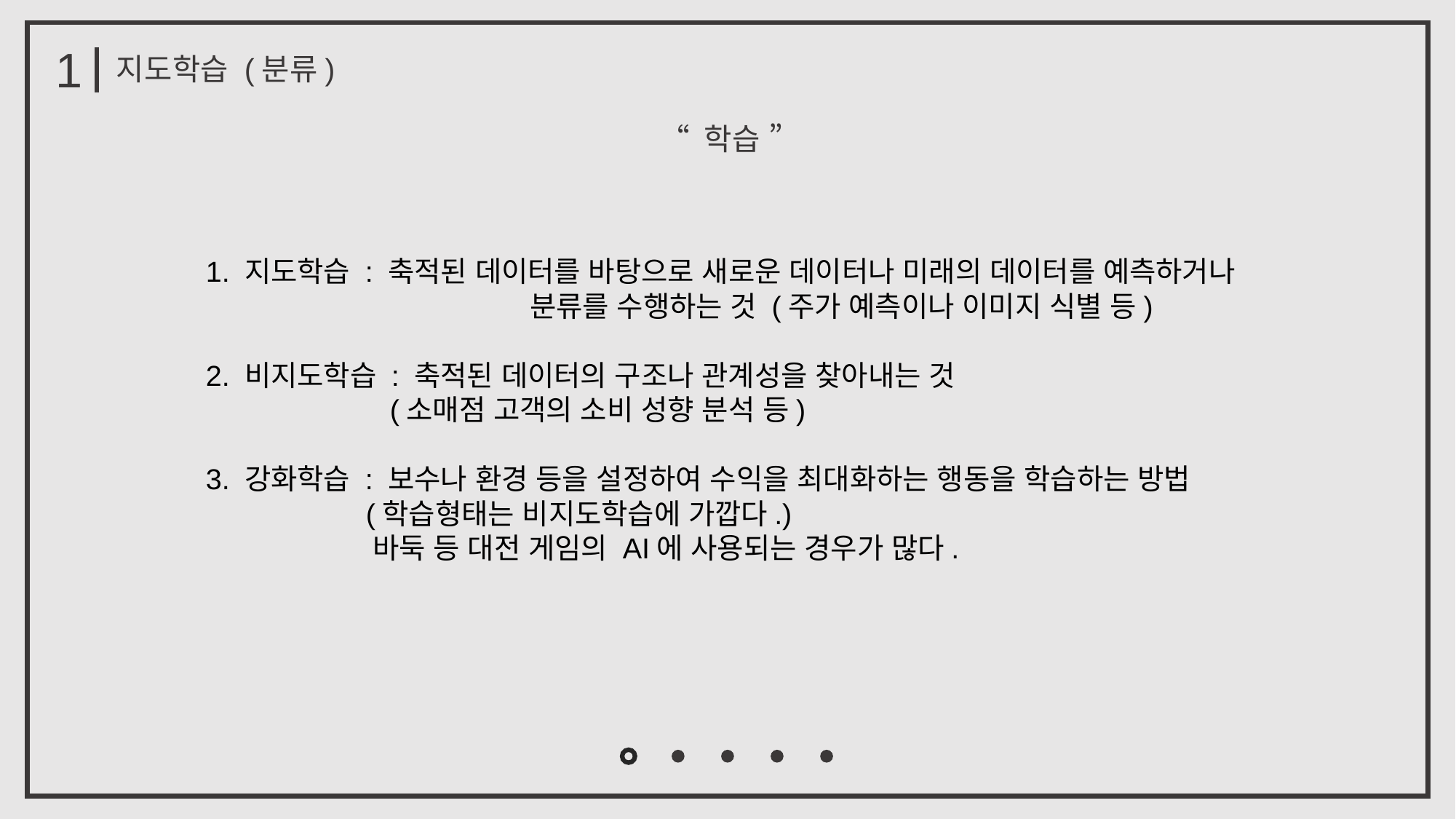

1
지도학습 (분류)
“ 학습 ”
1. 지도학습 : 축적된 데이터를 바탕으로 새로운 데이터나 미래의 데이터를 예측하거나                      분류를 수행하는 것 (주가 예측이나 이미지 식별 등)

2. 비지도학습 : 축적된 데이터의 구조나 관계성을 찾아내는 것
                       (소매점 고객의 소비 성향 분석 등)

3. 강화학습 : 보수나 환경 등을 설정하여 수익을 최대화하는 행동을 학습하는 방법
                    (학습형태는 비지도학습에 가깝다.)
                    바둑 등 대전 게임의 AI에 사용되는 경우가 많다.